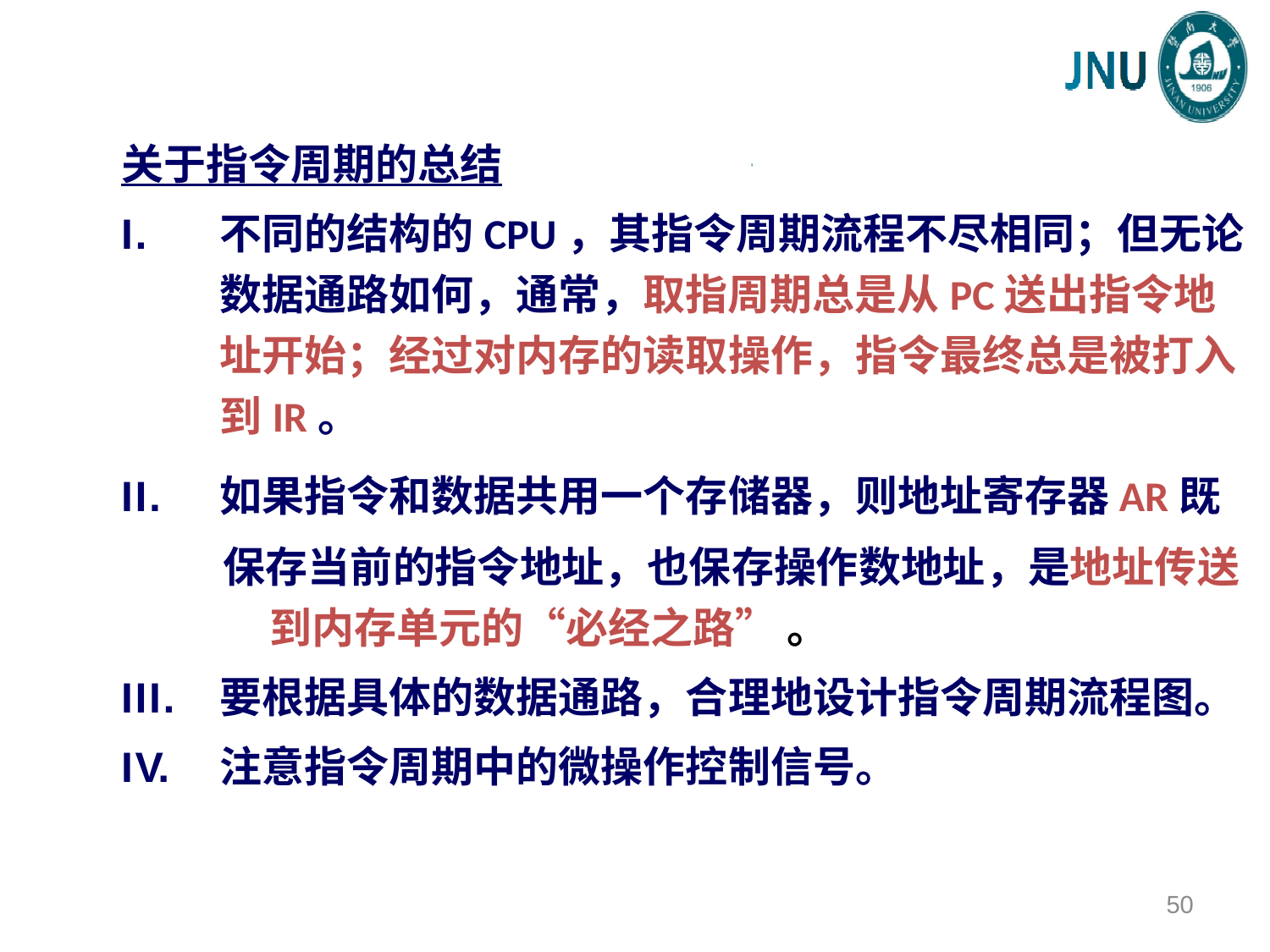

关于指令周期的总结
不同的结构的CPU，其指令周期流程不尽相同；但无论数据通路如何，通常，取指周期总是从PC送出指令地址开始；经过对内存的读取操作，指令最终总是被打入到IR。
如果指令和数据共用一个存储器，则地址寄存器AR既
   保存当前的指令地址，也保存操作数地址，是地址传送到内存单元的“必经之路” 。
要根据具体的数据通路，合理地设计指令周期流程图。
注意指令周期中的微操作控制信号。
50